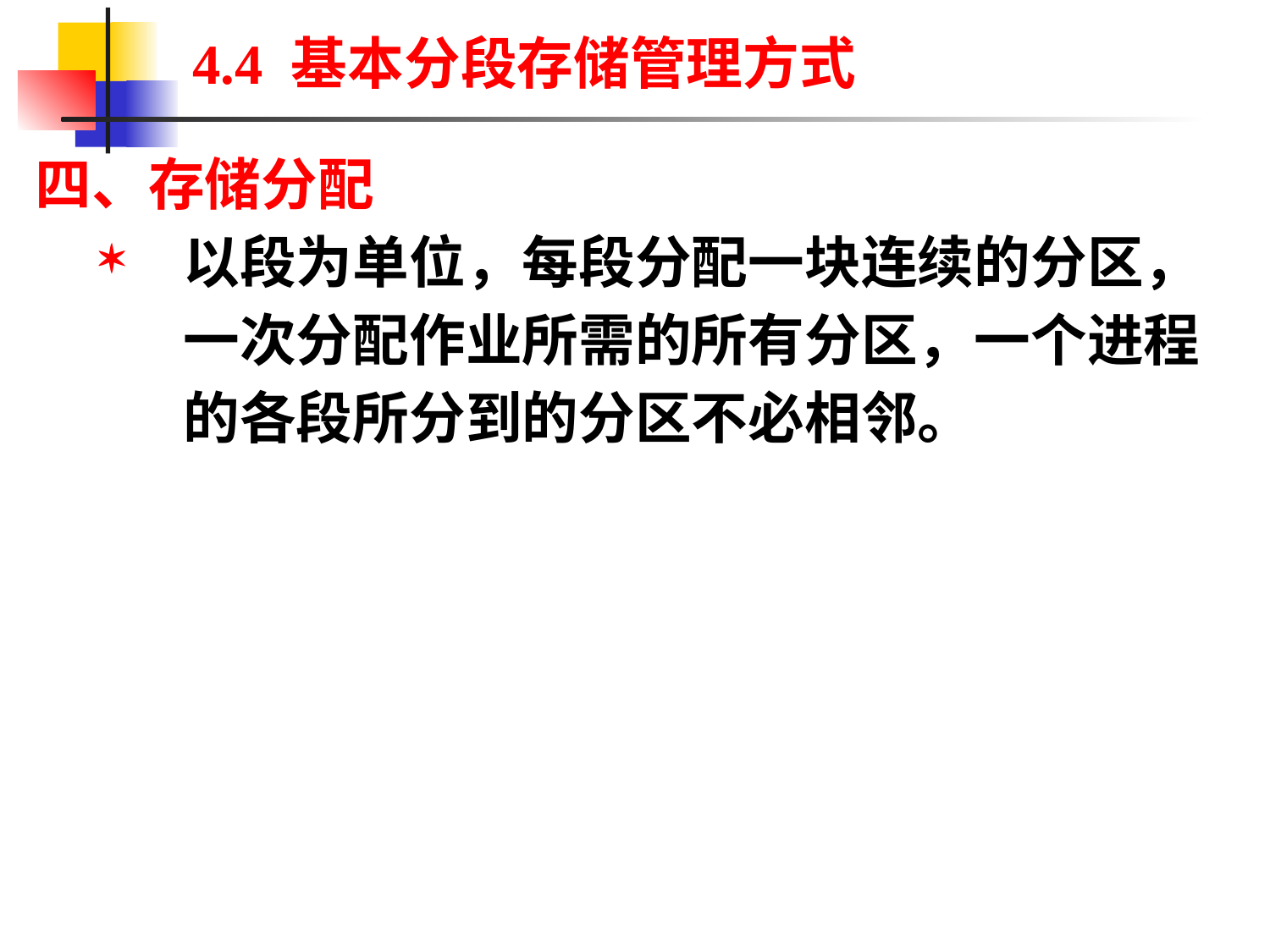

# 4.4 基本分段存储管理方式
四、存储分配
以段为单位，每段分配一块连续的分区，一次分配作业所需的所有分区，一个进程的各段所分到的分区不必相邻。